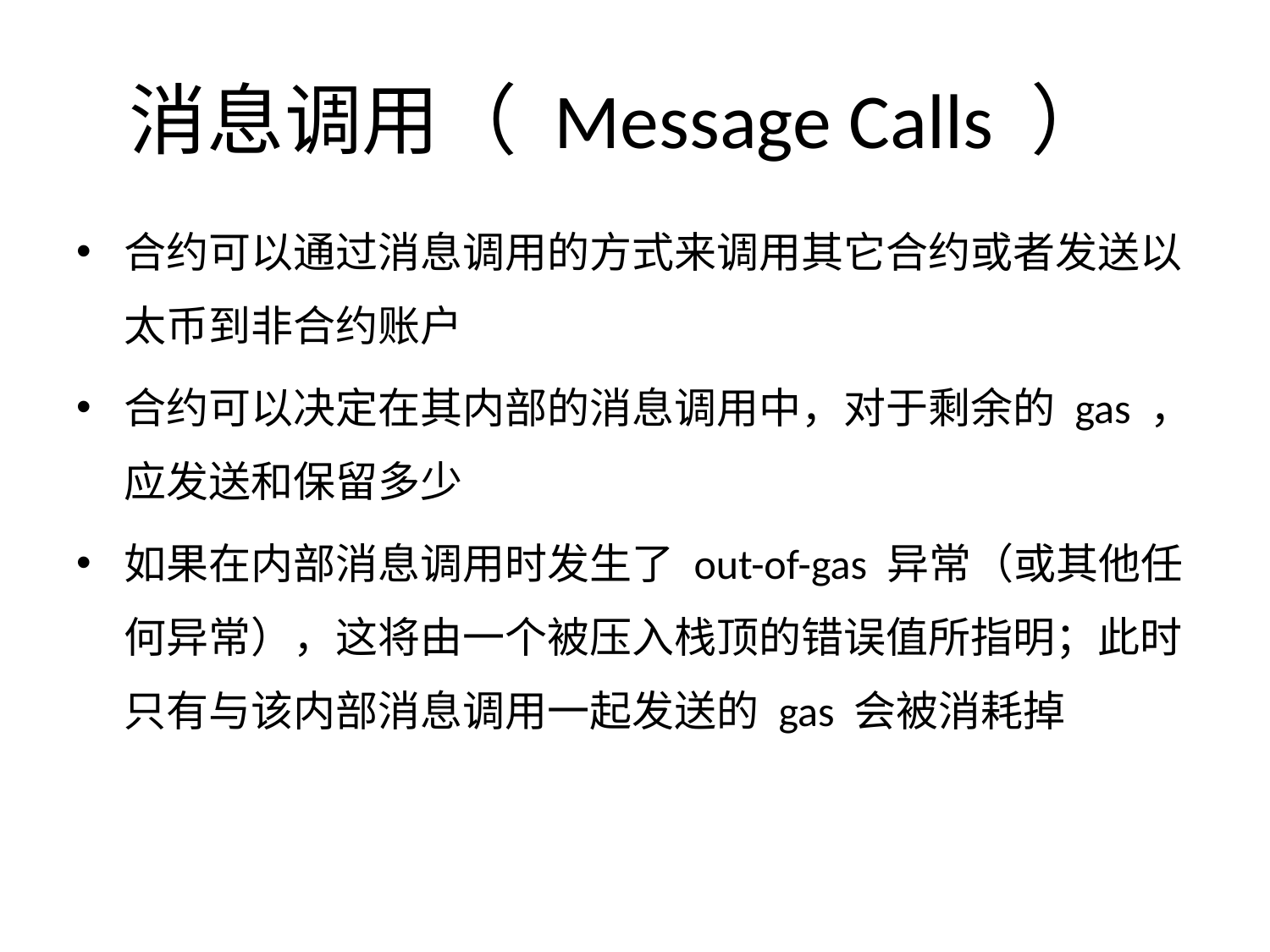

# 消息调用（ Message Calls ）
合约可以通过消息调用的方式来调用其它合约或者发送以太币到非合约账户
合约可以决定在其内部的消息调用中，对于剩余的 gas ，应发送和保留多少
如果在内部消息调用时发生了 out-of-gas 异常（或其他任何异常），这将由一个被压入栈顶的错误值所指明；此时只有与该内部消息调用一起发送的 gas 会被消耗掉